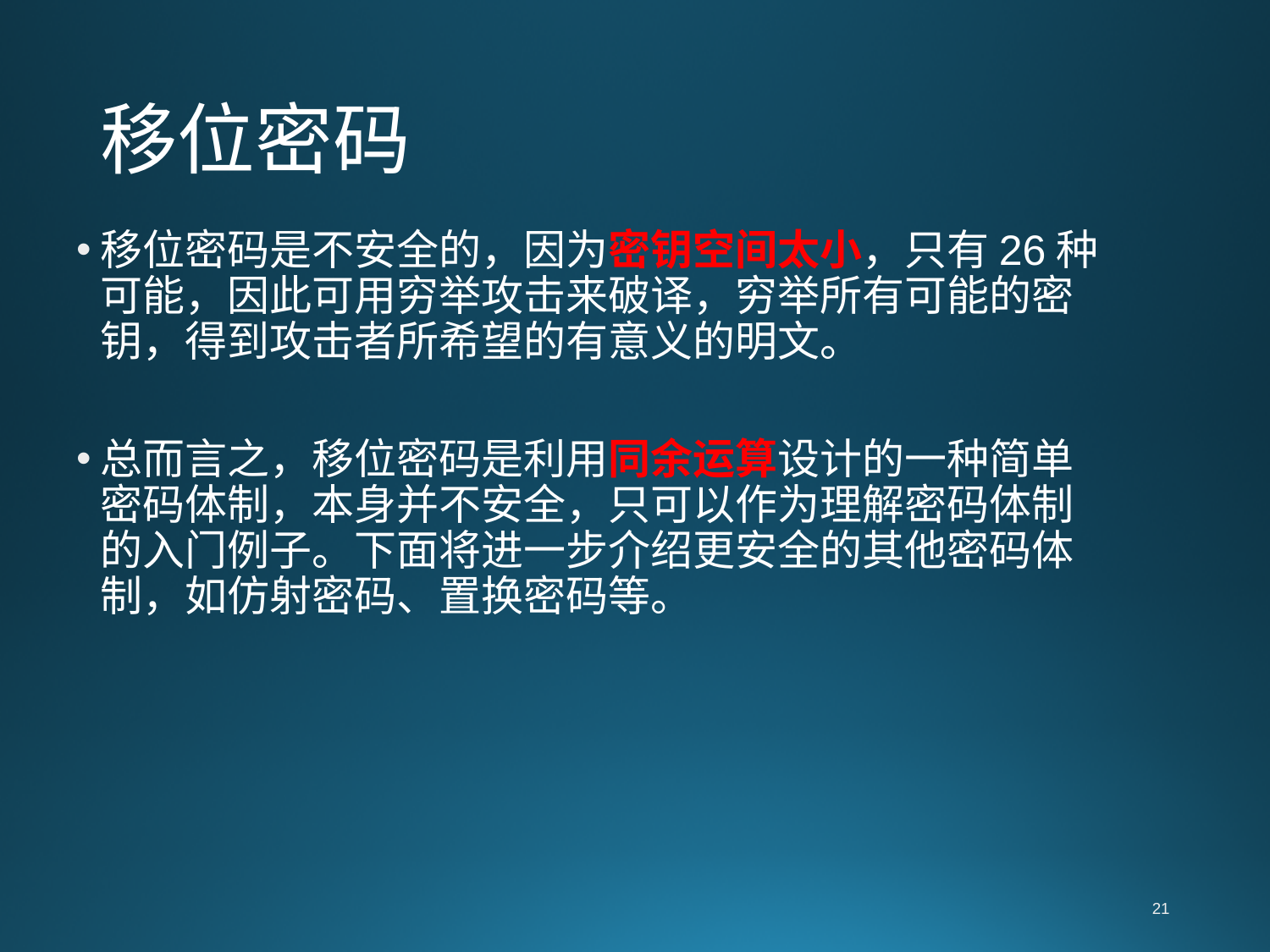

# 移位密码
移位密码是不安全的，因为密钥空间太小，只有26种可能，因此可用穷举攻击来破译，穷举所有可能的密钥，得到攻击者所希望的有意义的明文。

总而言之，移位密码是利用同余运算设计的一种简单密码体制，本身并不安全，只可以作为理解密码体制的入门例子。下面将进一步介绍更安全的其他密码体制，如仿射密码、置换密码等。
21